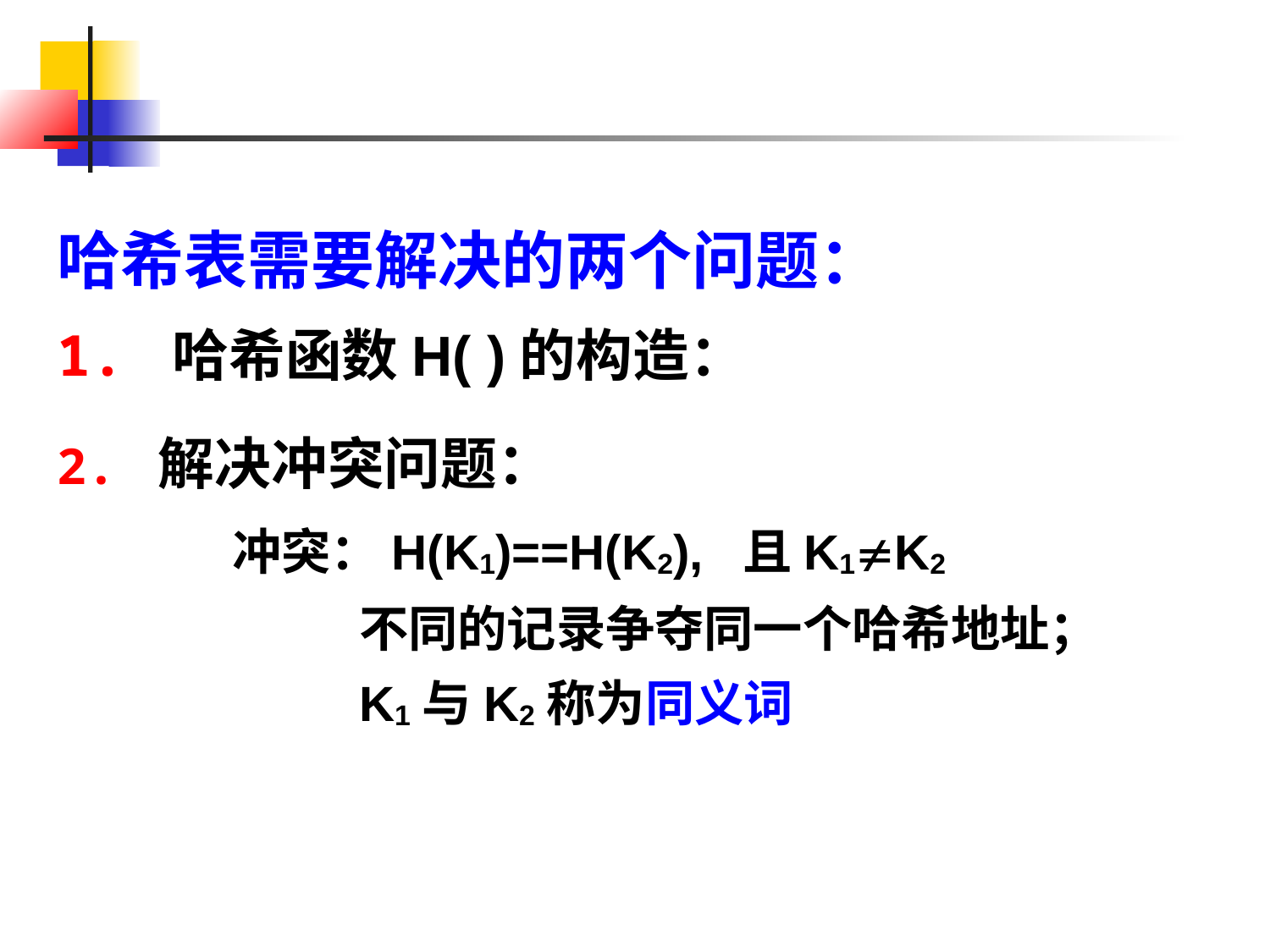

哈希表需要解决的两个问题：
1. 哈希函数H( )的构造：
2. 解决冲突问题：
		冲突：H(K1)==H(K2),  且K1≠K2
			不同的记录争夺同一个哈希地址；
			K1与K2称为同义词